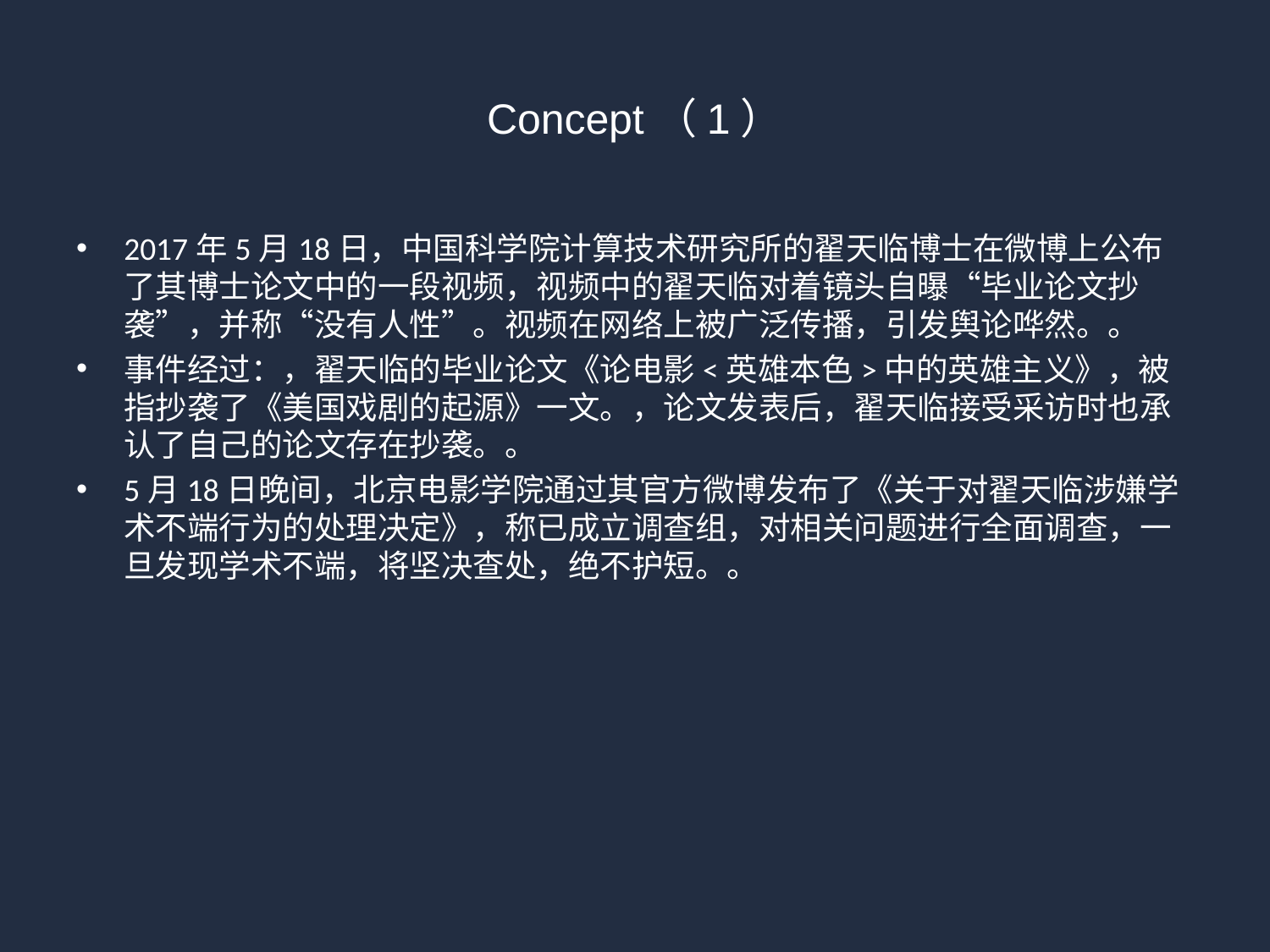

# Concept（1）
2017年5月18日，中国科学院计算技术研究所的翟天临博士在微博上公布了其博士论文中的一段视频，视频中的翟天临对着镜头自曝“毕业论文抄袭”，并称“没有人性”。视频在网络上被广泛传播，引发舆论哗然。。
事件经过：，翟天临的毕业论文《论电影<英雄本色>中的英雄主义》，被指抄袭了《美国戏剧的起源》一文。，论文发表后，翟天临接受采访时也承认了自己的论文存在抄袭。。
5月18日晚间，北京电影学院通过其官方微博发布了《关于对翟天临涉嫌学术不端行为的处理决定》，称已成立调查组，对相关问题进行全面调查，一旦发现学术不端，将坚决查处，绝不护短。。